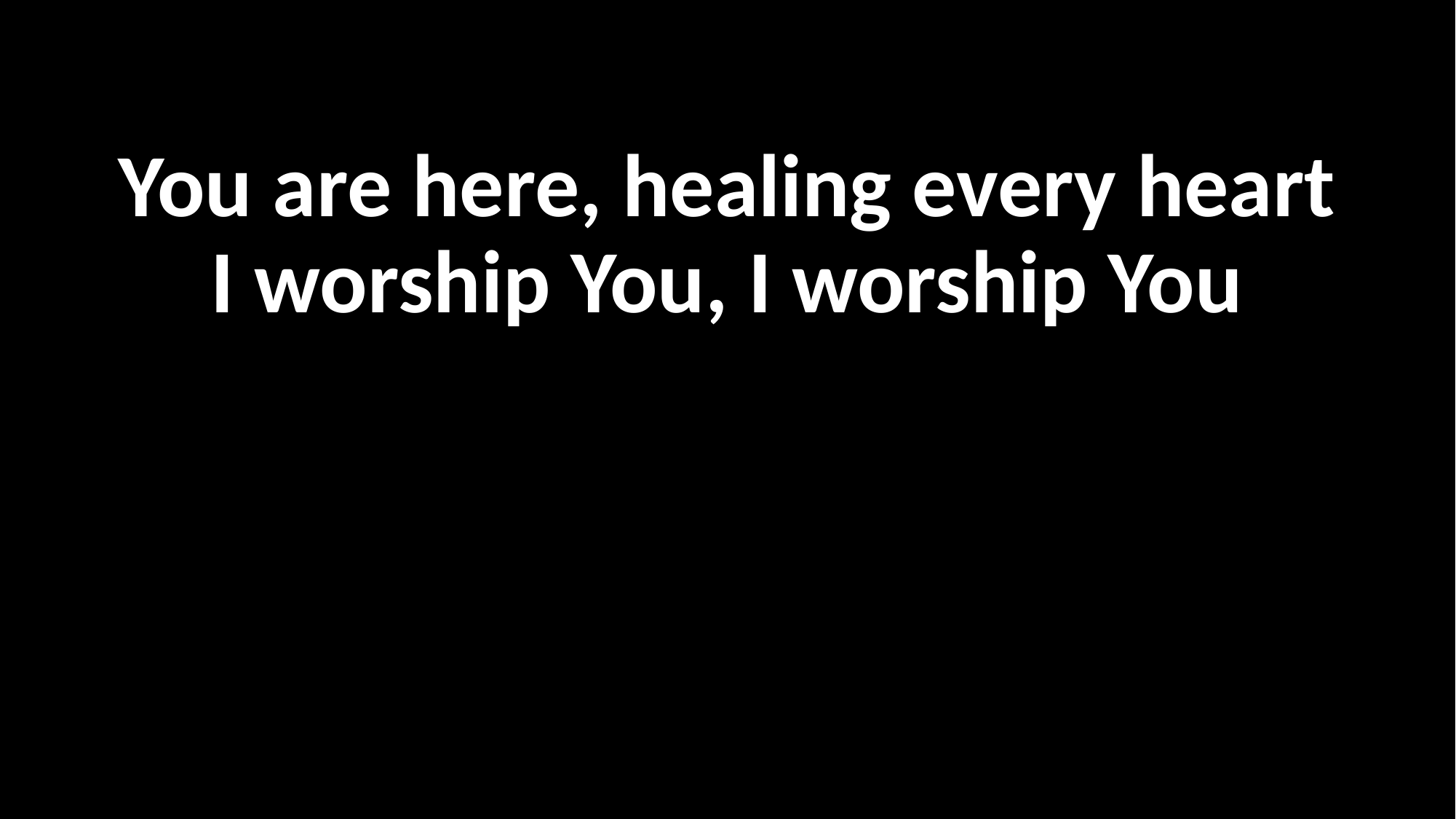

You are here, healing every heart
I worship You, I worship You
우리맘 치유 하시네
나 경배해 주 경배해